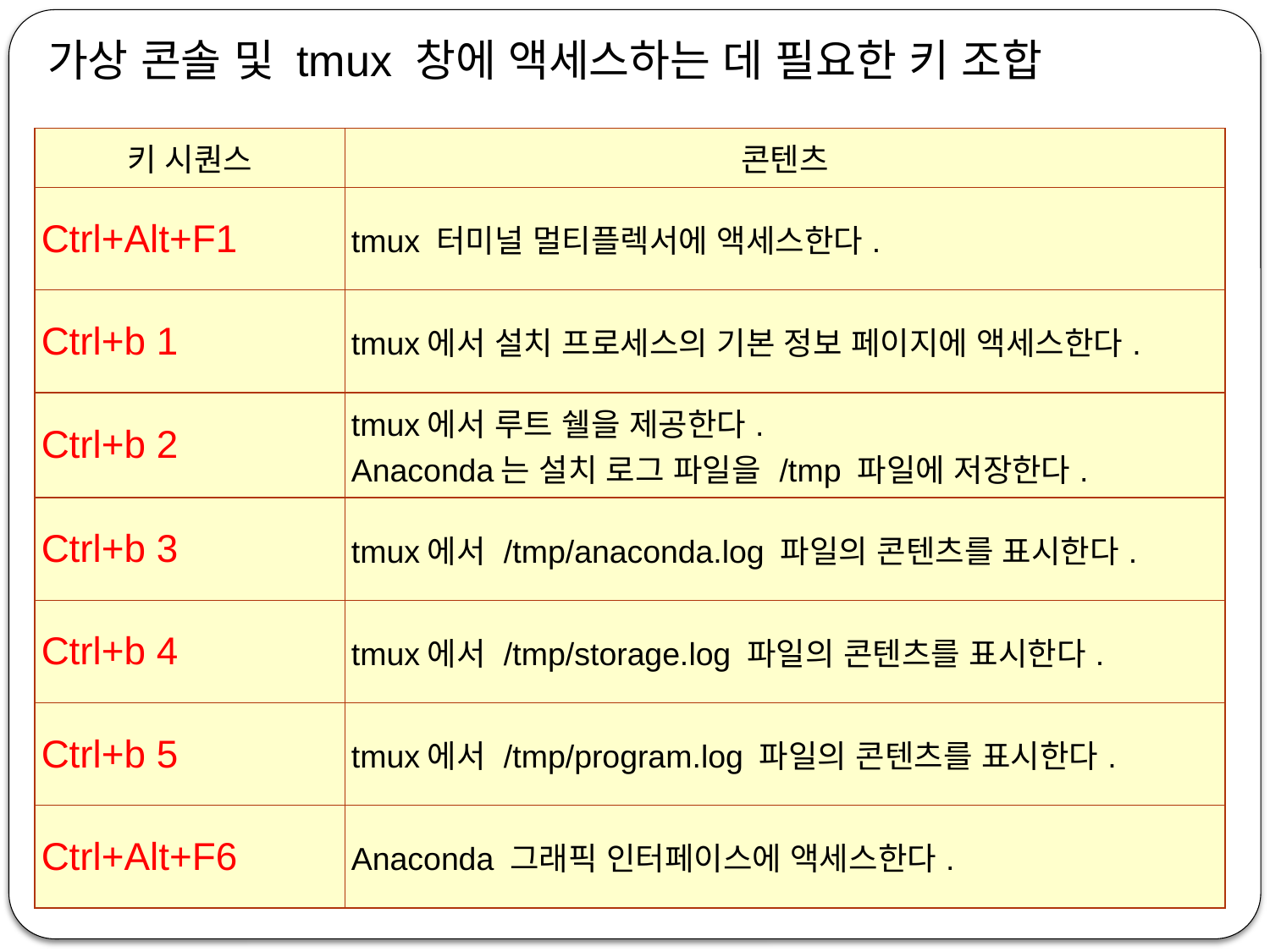

가상 콘솔 및 tmux 창에 액세스하는 데 필요한 키 조합

| 키 시퀀스 | 콘텐츠 |
| --- | --- |
| Ctrl+Alt+F1 | tmux 터미널 멀티플렉서에 액세스한다. |
| Ctrl+b 1 | tmux에서 설치 프로세스의 기본 정보 페이지에 액세스한다. |
| Ctrl+b 2 | tmux에서 루트 쉘을 제공한다. Anaconda는 설치 로그 파일을 /tmp 파일에 저장한다. |
| Ctrl+b 3 | tmux에서 /tmp/anaconda.log 파일의 콘텐츠를 표시한다. |
| Ctrl+b 4 | tmux에서 /tmp/storage.log 파일의 콘텐츠를 표시한다. |
| Ctrl+b 5 | tmux에서 /tmp/program.log 파일의 콘텐츠를 표시한다. |
| Ctrl+Alt+F6 | Anaconda 그래픽 인터페이스에 액세스한다. |